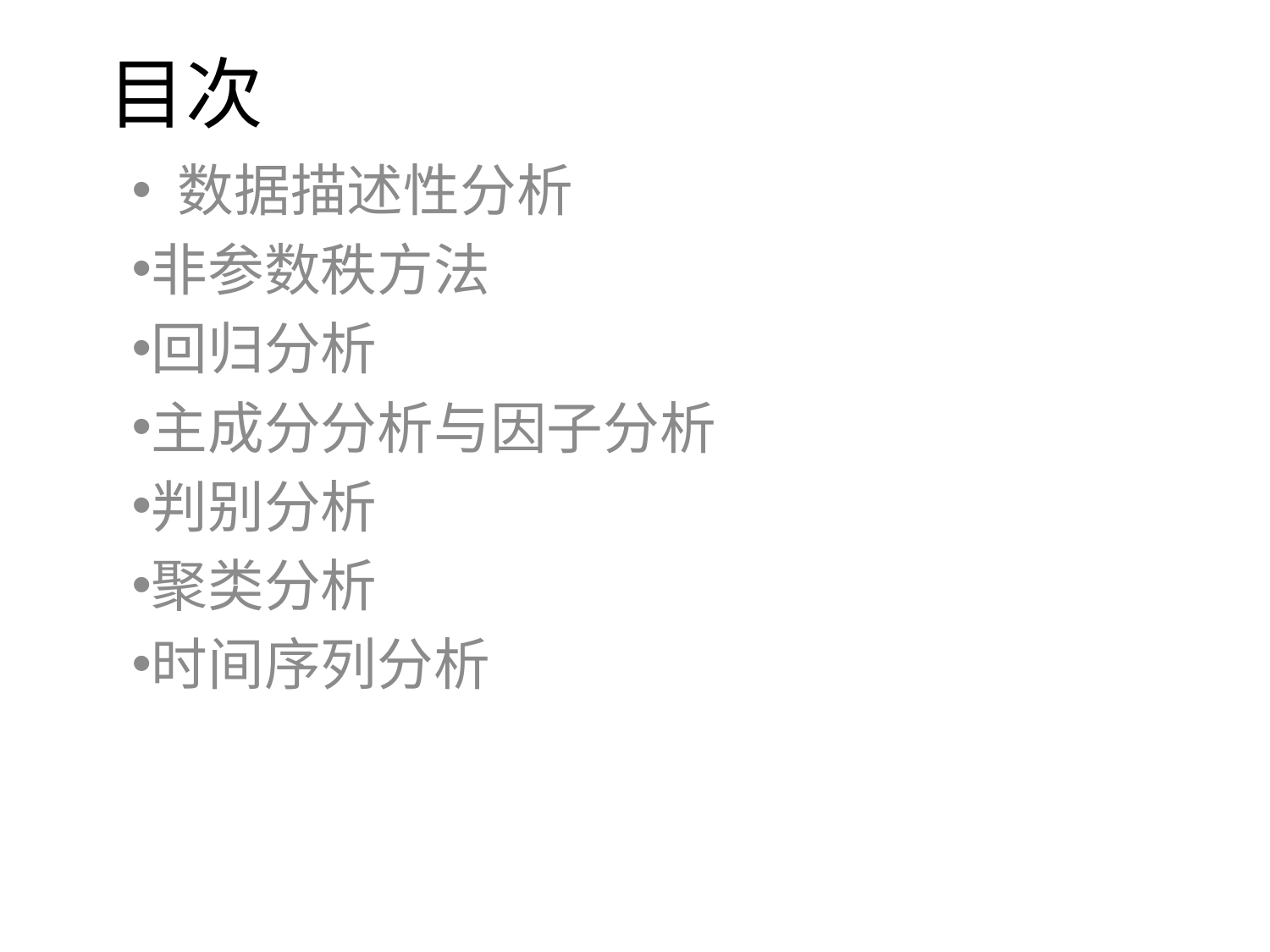

# 目次
 数据描述性分析
非参数秩方法
回归分析
主成分分析与因子分析
判别分析
聚类分析
时间序列分析